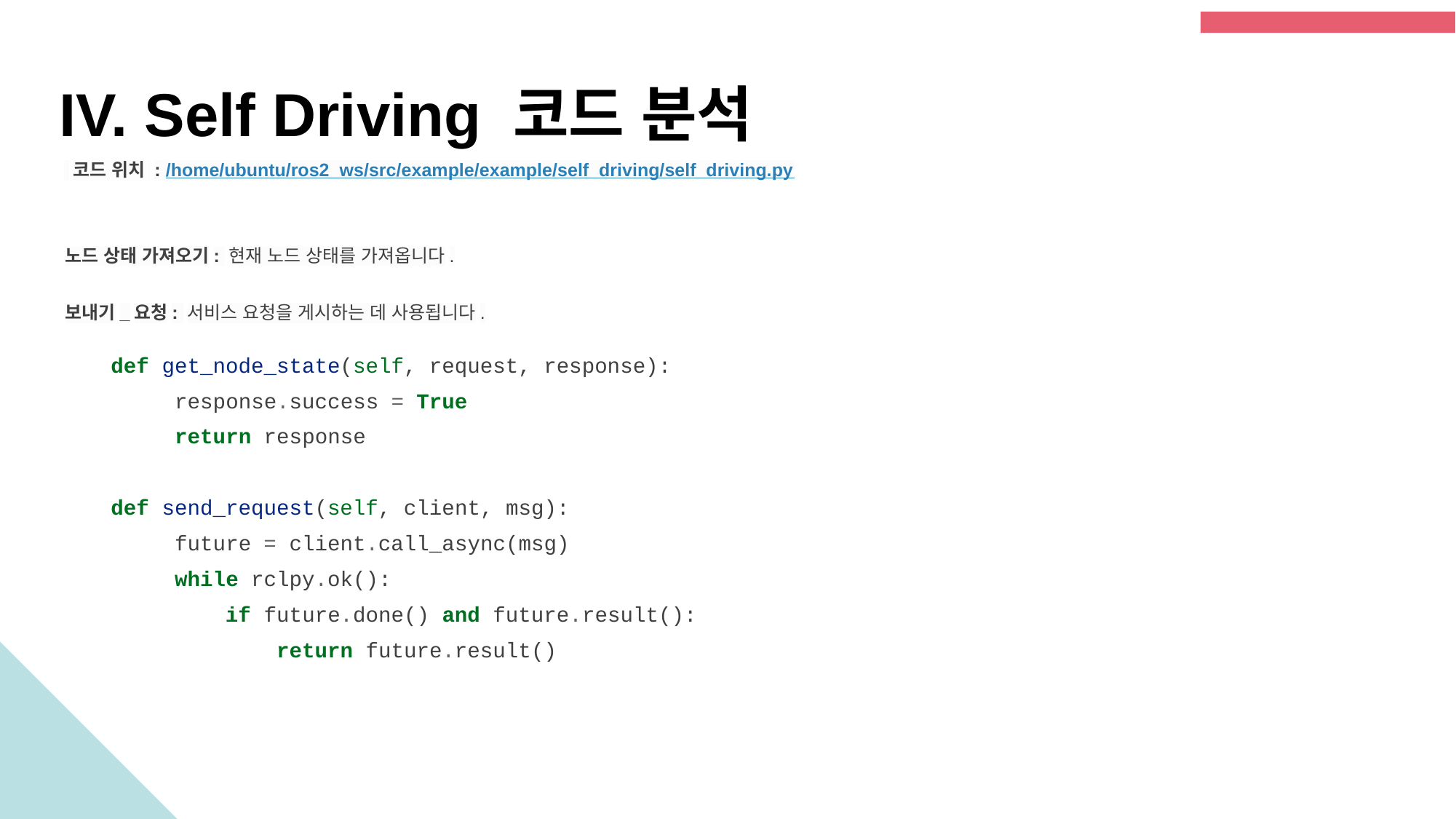

IV. Self Driving 코드 분석
 코드 위치 : /home/ubuntu/ros2_ws/src/example/example/self_driving/self_driving.py
노드 상태 가져오기: 현재 노드 상태를 가져옵니다.
보내기_요청: 서비스 요청을 게시하는 데 사용됩니다.
   def get_node_state(self, request, response):
        response.success = True
        return response

   def send_request(self, client, msg):
        future = client.call_async(msg)
        while rclpy.ok():
            if future.done() and future.result():
                return future.result()